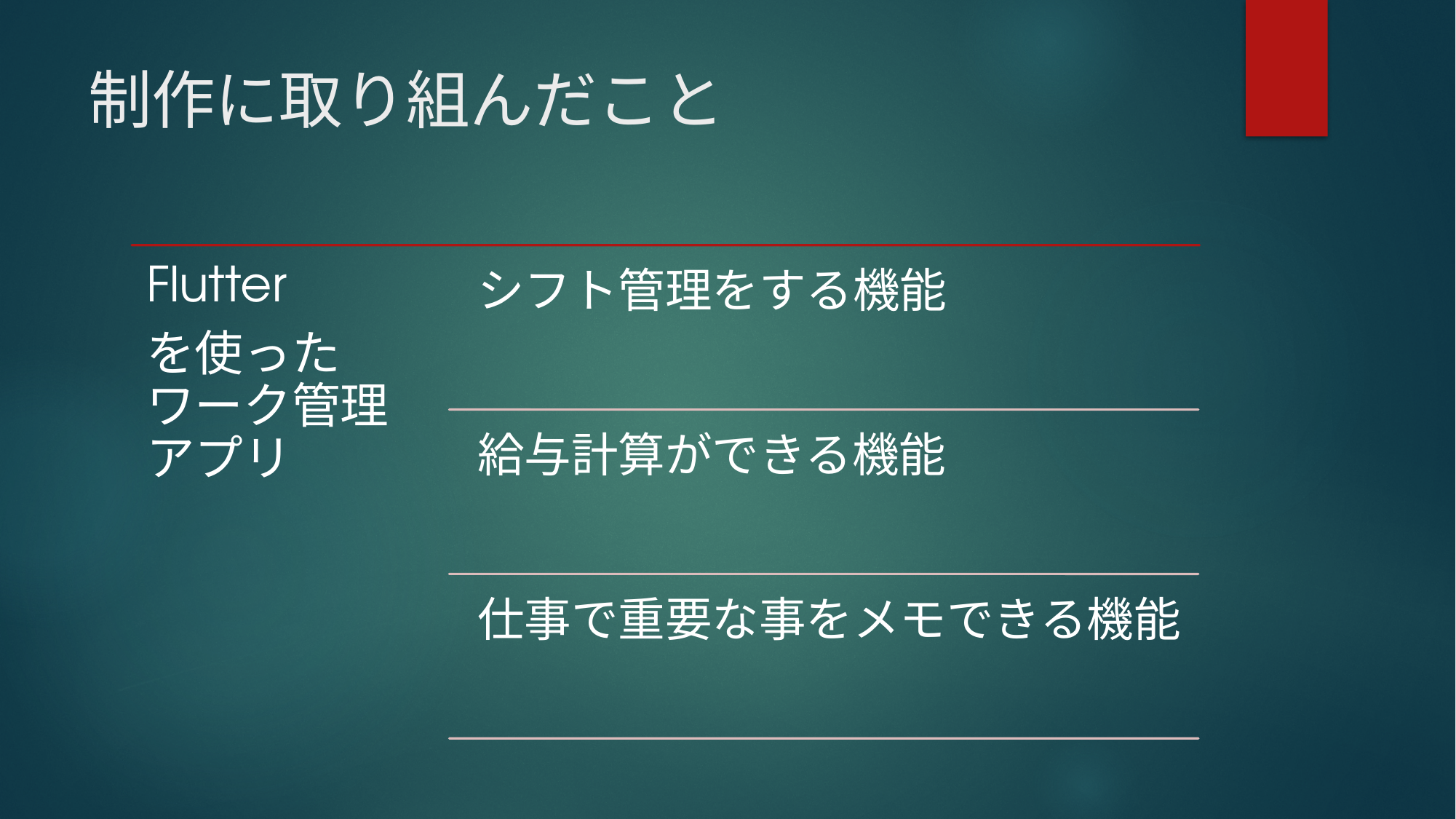

# 制作に取り組んだこと
Flutter
を使ったワーク管理アプリ
シフト管理をする機能
給与計算ができる機能
仕事で重要な事をメモできる機能